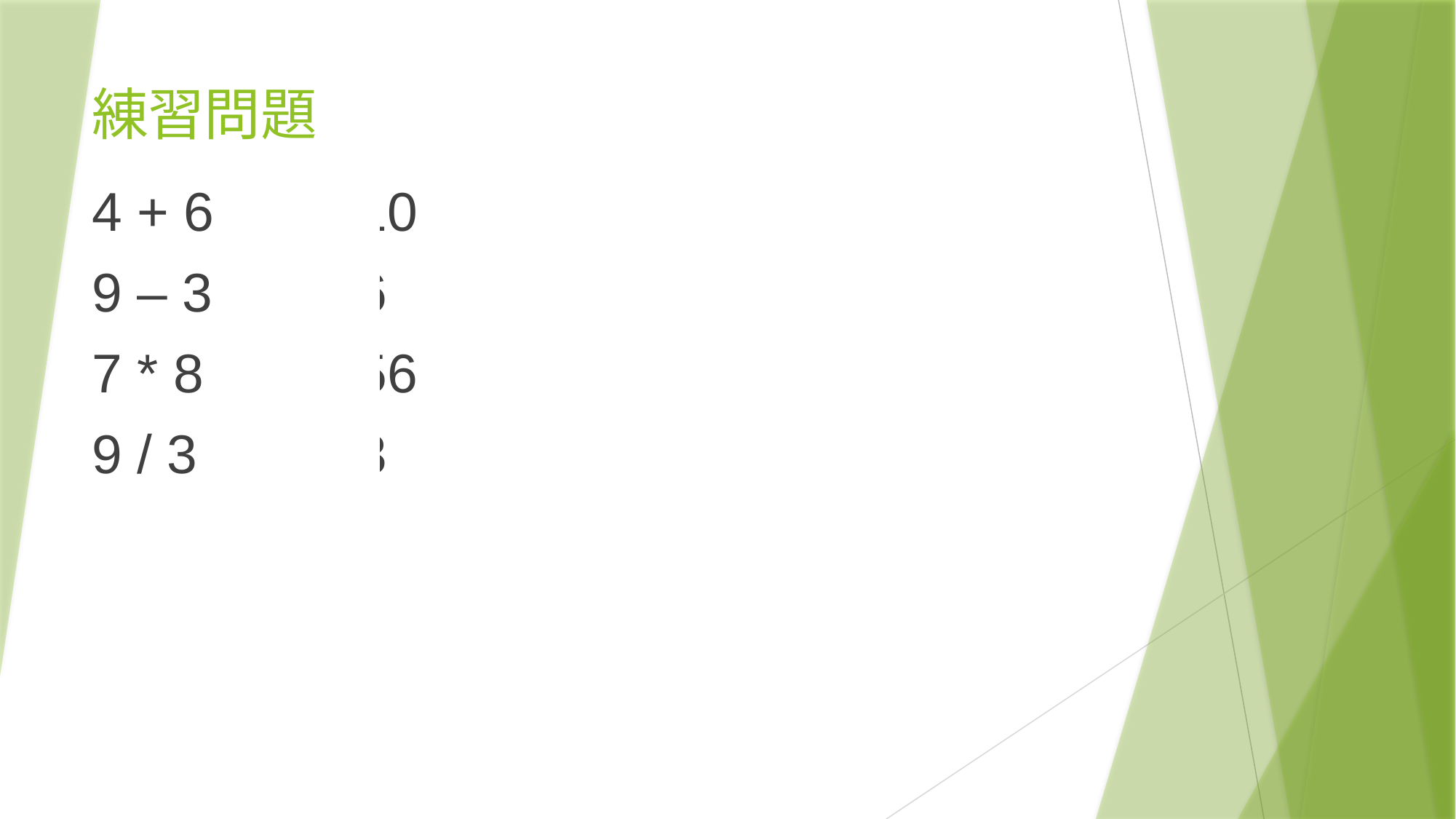

# 練習問題
4 + 6	= 10
9 – 3	= 6
7 * 8	= 56
9 / 3		= 3